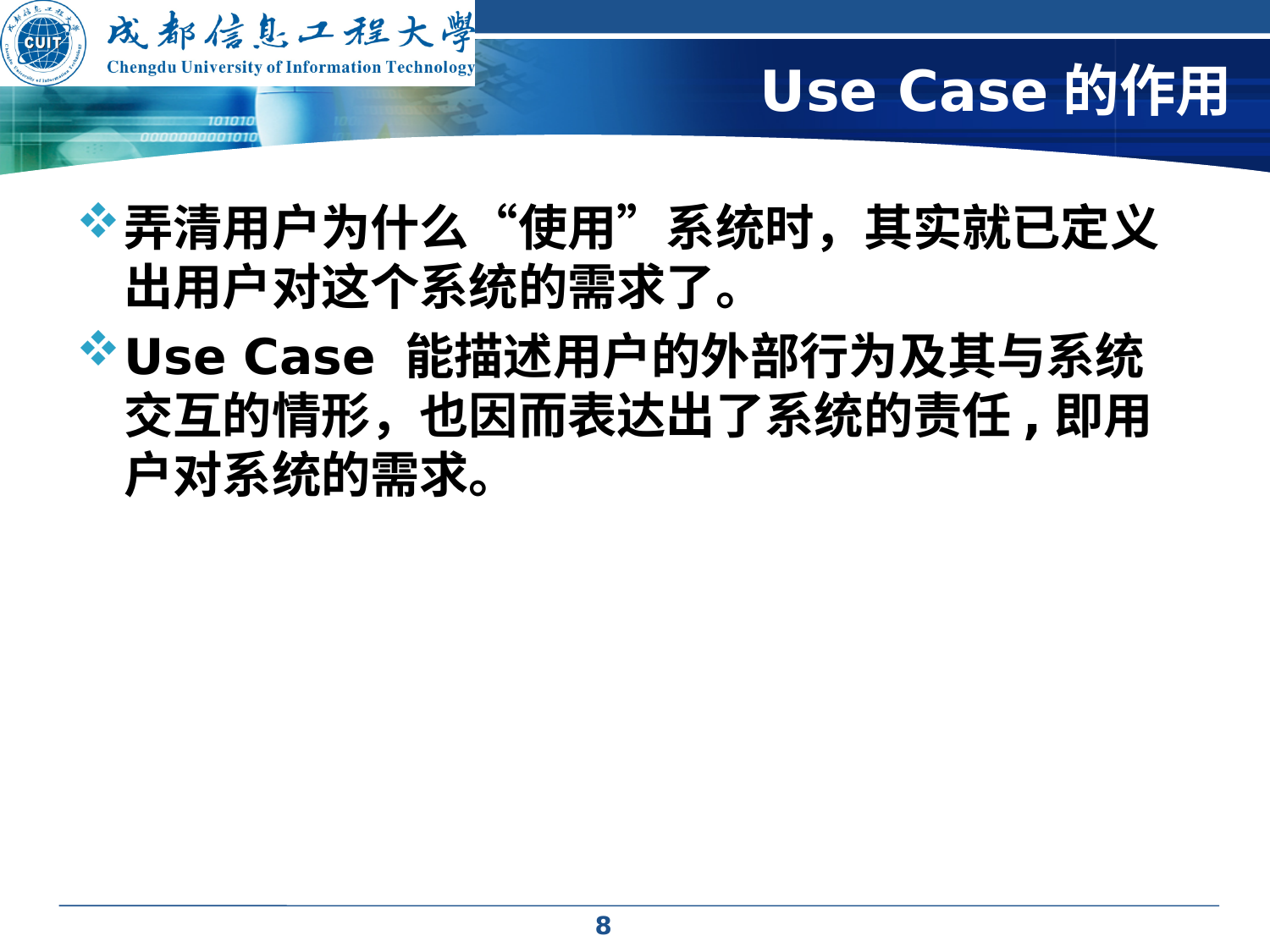

# Use Case的作用
弄清用户为什么“使用”系统时，其实就已定义出用户对这个系统的需求了。
Use Case 能描述用户的外部行为及其与系统交互的情形，也因而表达出了系统的责任,即用户对系统的需求。
8